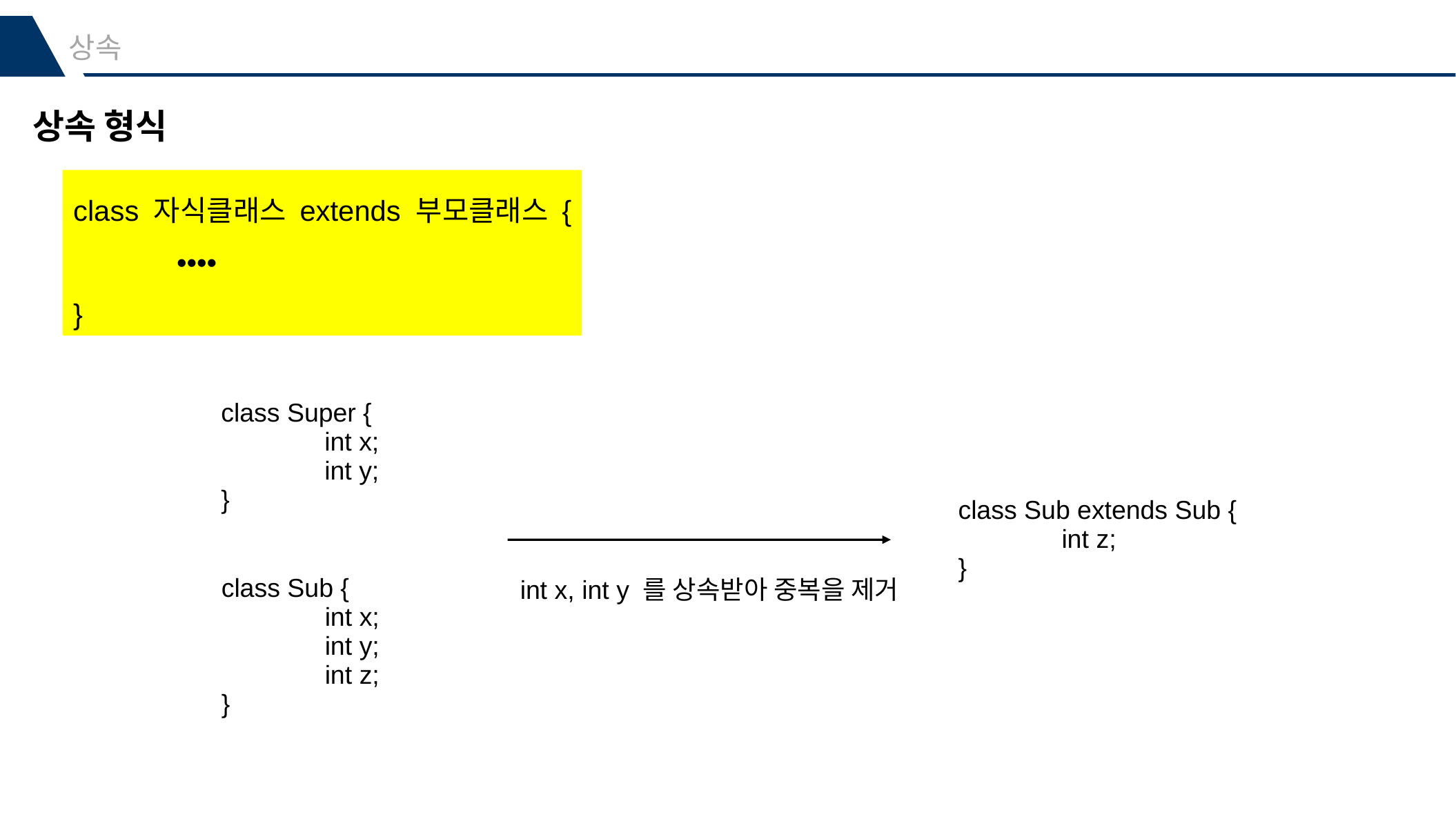

상속

상속 형식
class 자식클래스 extends 부모클래스 {
	••••
}
| class Super { int x; int y; } |
| --- |
| class Sub extends Sub { int z; } |
| --- |
| class Sub { int x; int y; int z; } |
| --- |
int x, int y 를 상속받아 중복을 제거